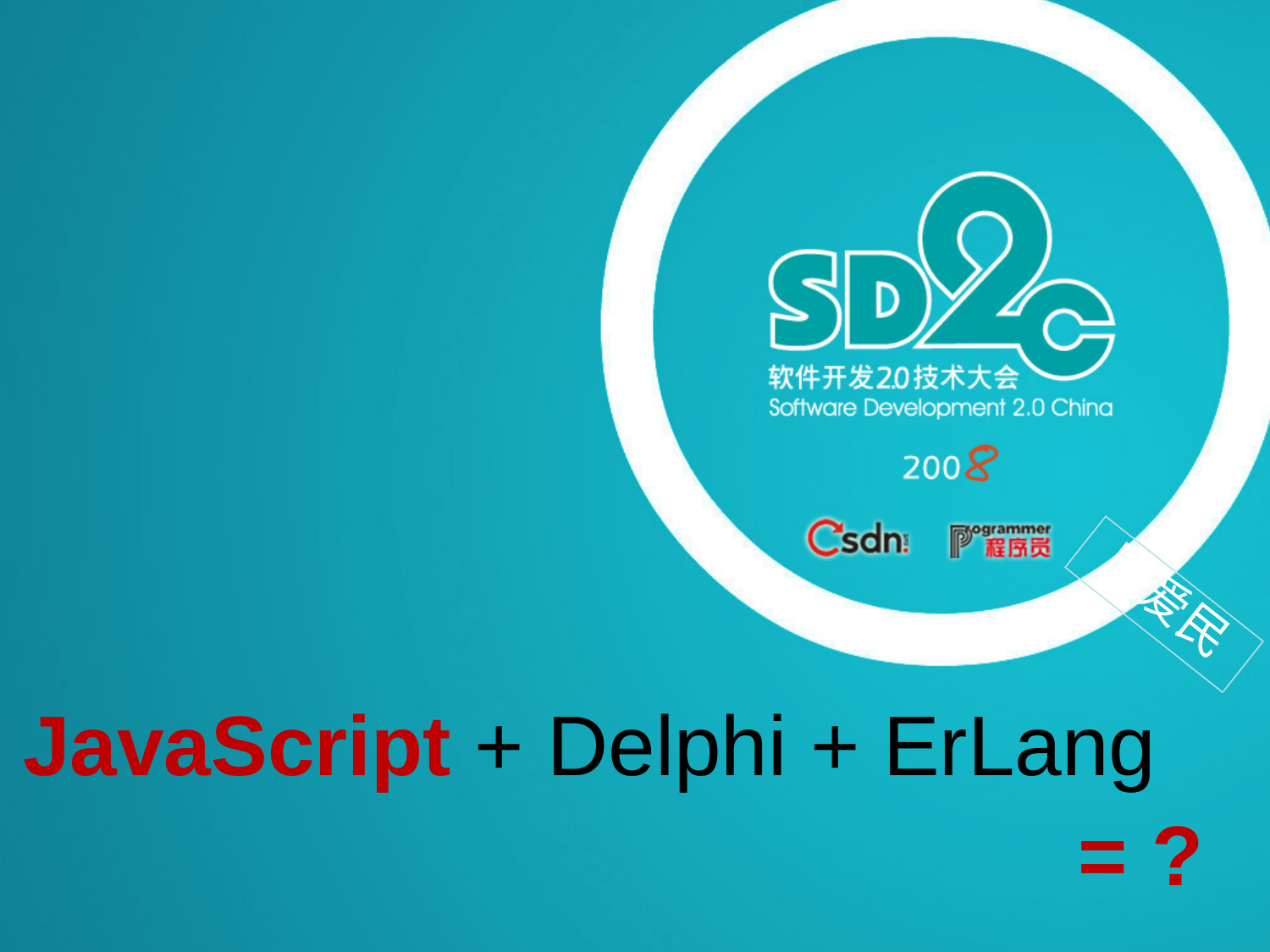

周爱民

# JavaScript + Delphi + ErLang
 = ?